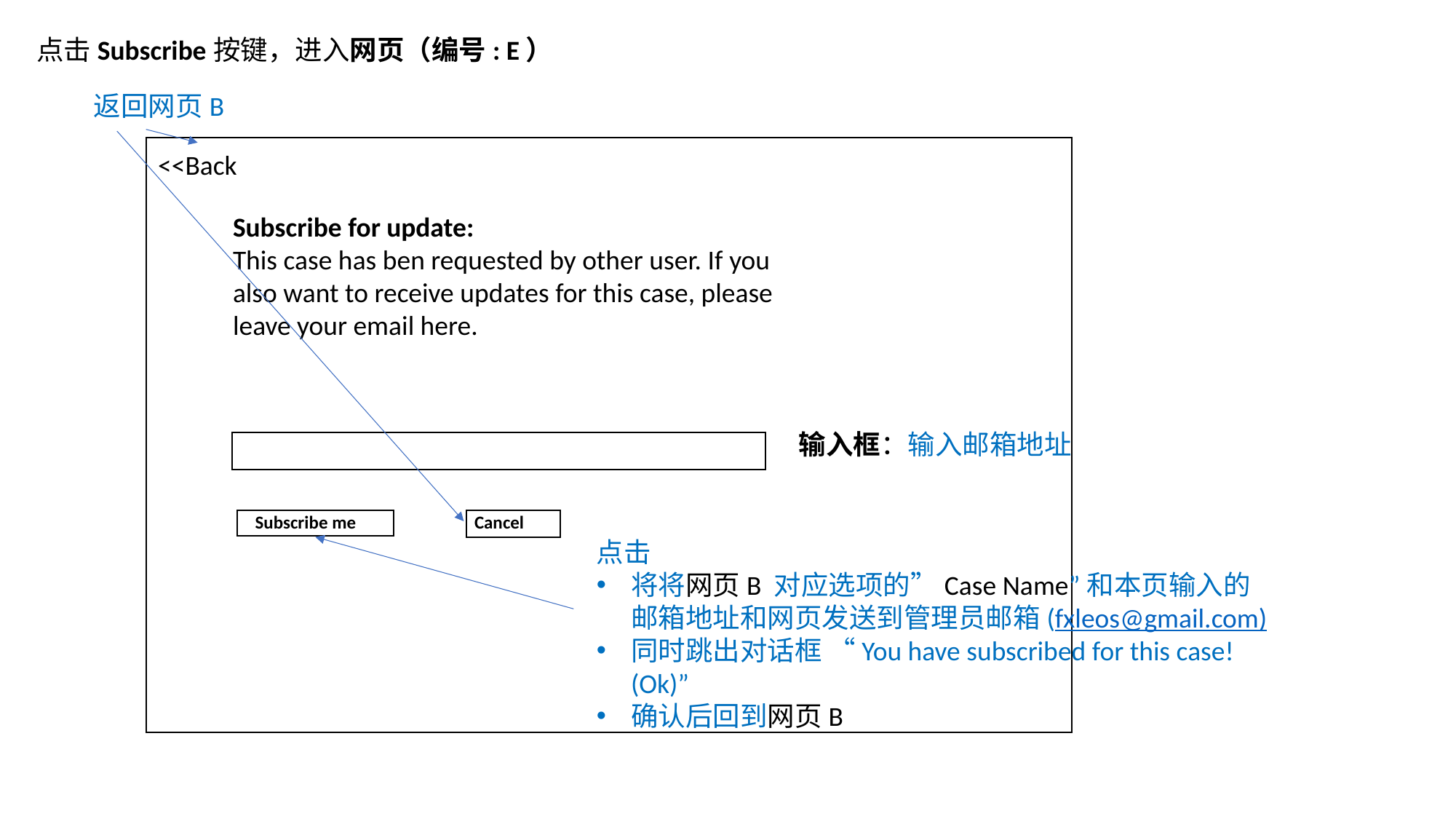

点击Subscribe按键，进入网页（编号: E）
返回网页B

<<Back
Subscribe for update:
This case has ben requested by other user. If you also want to receive updates for this case, please leave your email here.
输入框：输入邮箱地址

Subscribe me
Cancel

点击
将将网页B 对应选项的”Case Name”和本页输入的邮箱地址和网页发送到管理员邮箱(fxleos@gmail.com)
同时跳出对话框 “You have subscribed for this case! (Ok)”
确认后回到网页B